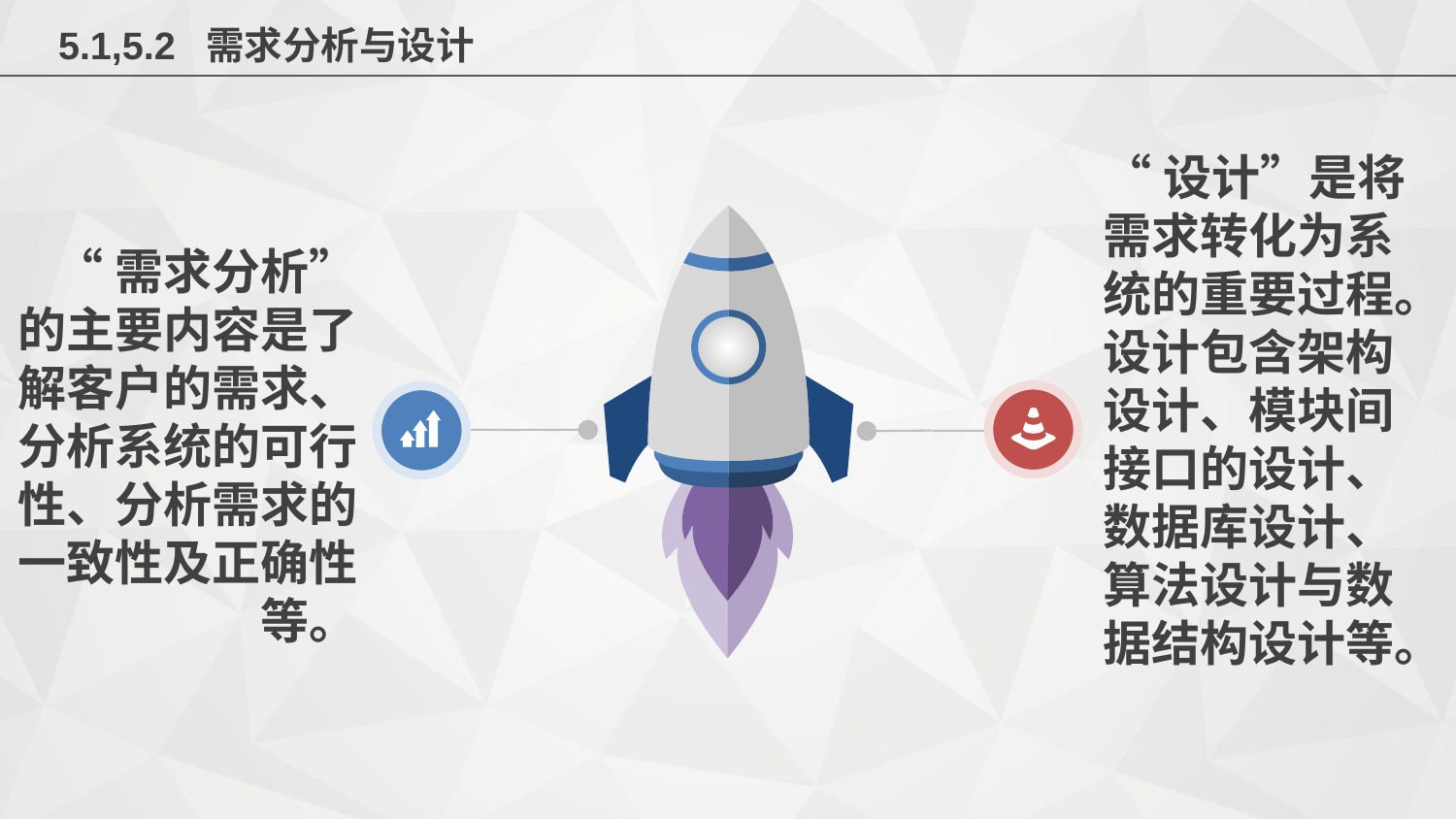

5.1,5.2  需求分析与设计
“设计”是将需求转化为系统的重要过程。设计包含架构设计、模块间接口的设计、数据库设计、算法设计与数据结构设计等。

“需求分析”的主要内容是了解客户的需求、分析系统的可行性、分析需求的一致性及正确性等。